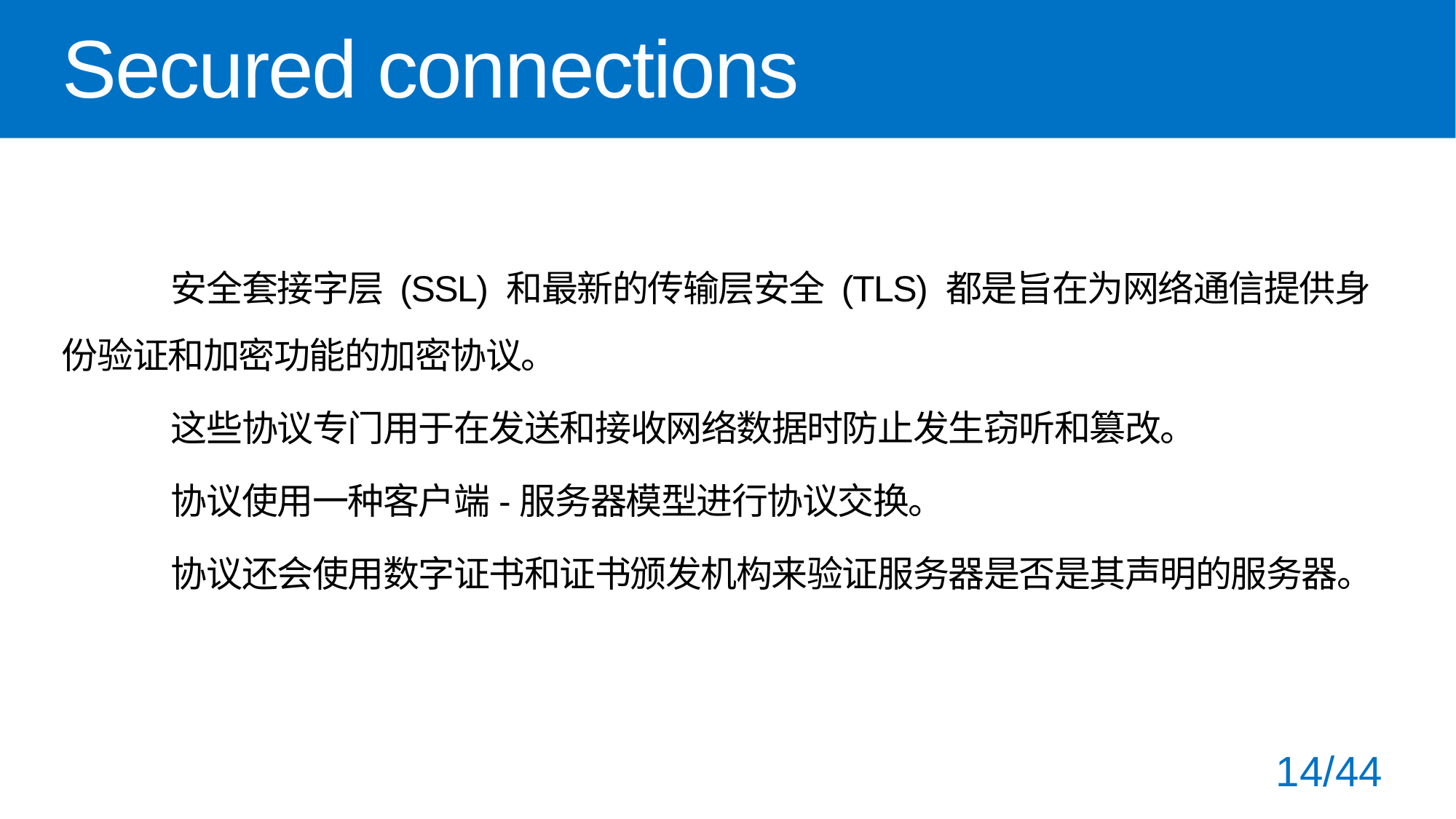

# Secured connections

	安全套接字层 (SSL) 和最新的传输层安全 (TLS) 都是旨在为网络通信提供身份验证和加密功能的加密协议。
	这些协议专门用于在发送和接收网络数据时防止发生窃听和篡改。
	协议使用一种客户端-服务器模型进行协议交换。
	协议还会使用数字证书和证书颁发机构来验证服务器是否是其声明的服务器。

14